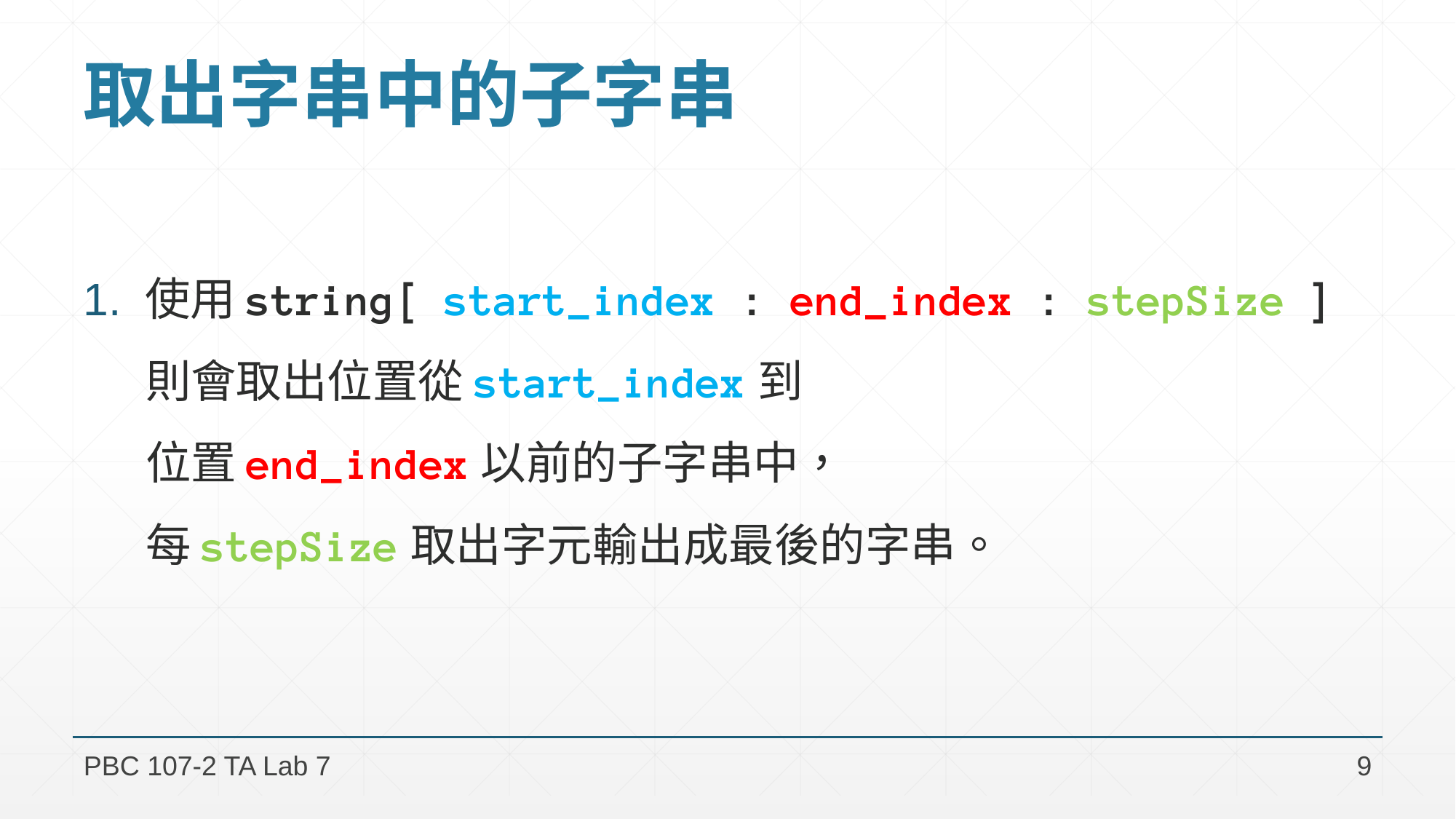

# 取出字串中的子字串

使用string[ start_index : end_index : stepSize ]
     則會取出位置從start_index到
     位置end_index以前的子字串中，
     每stepSize取出字元輸出成最後的字串。

PBC 107-2 TA Lab 7
9